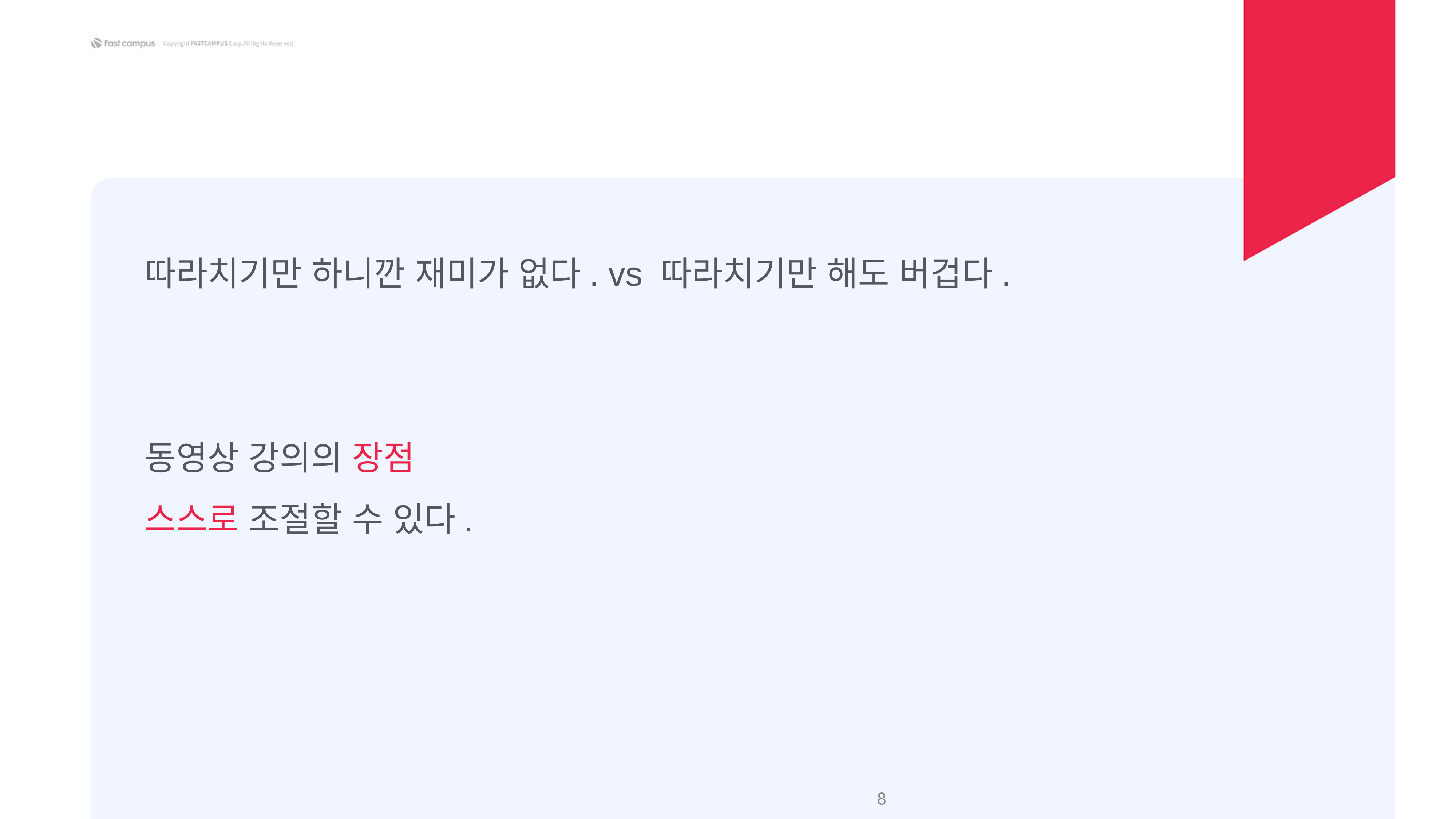

따라치기만 하니깐 재미가 없다. vs 따라치기만 해도 버겁다.

동영상 강의의 장점
스스로 조절할 수 있다.

8